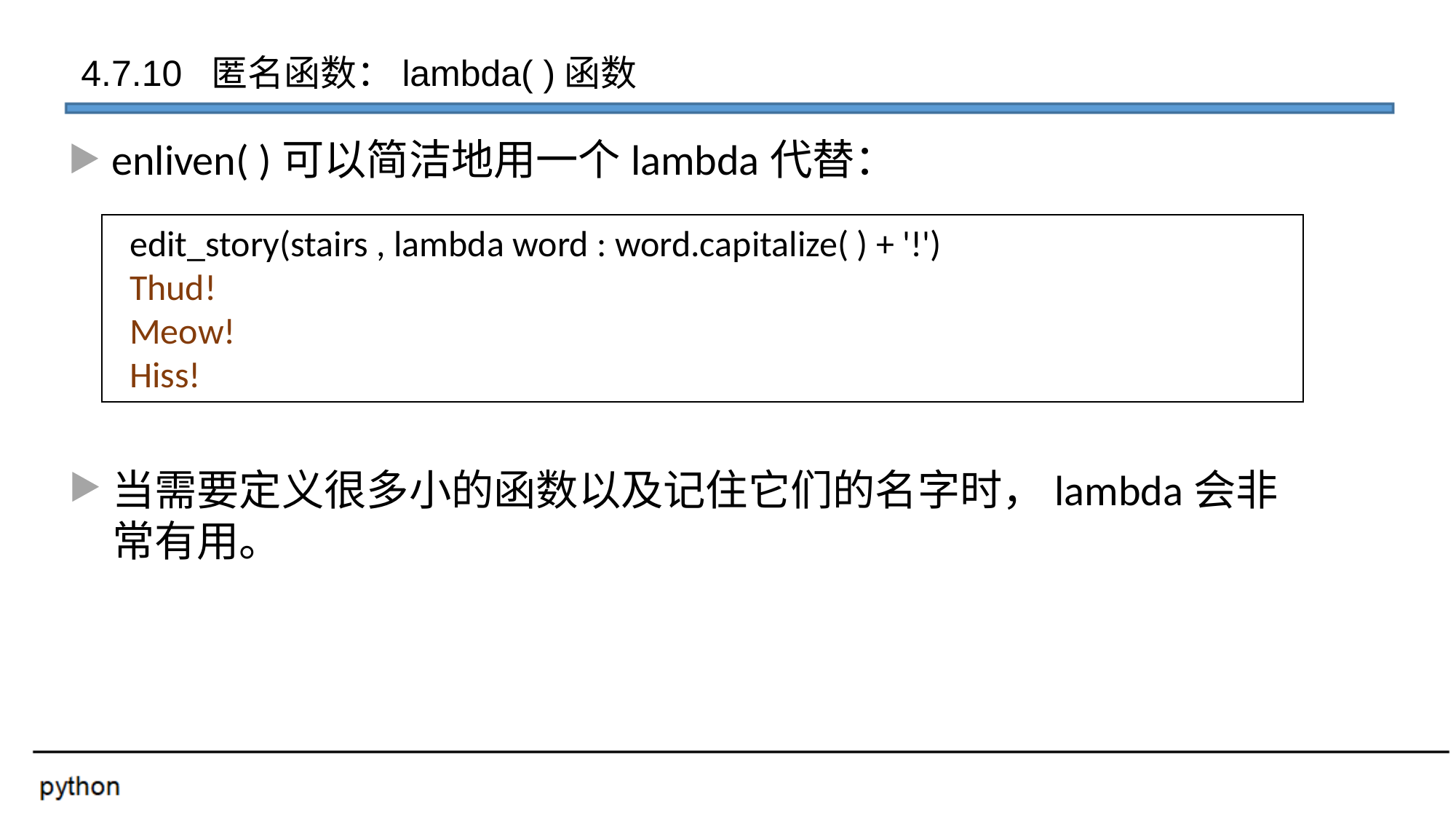

4.7.10  匿名函数：lambda( )函数
enliven( )可以简洁地用一个lambda代替：

edit_story(stairs , lambda word : word.capitalize( ) + '!')
Thud!
Meow!
Hiss!

当需要定义很多小的函数以及记住它们的名字时，lambda会非常有用。

49